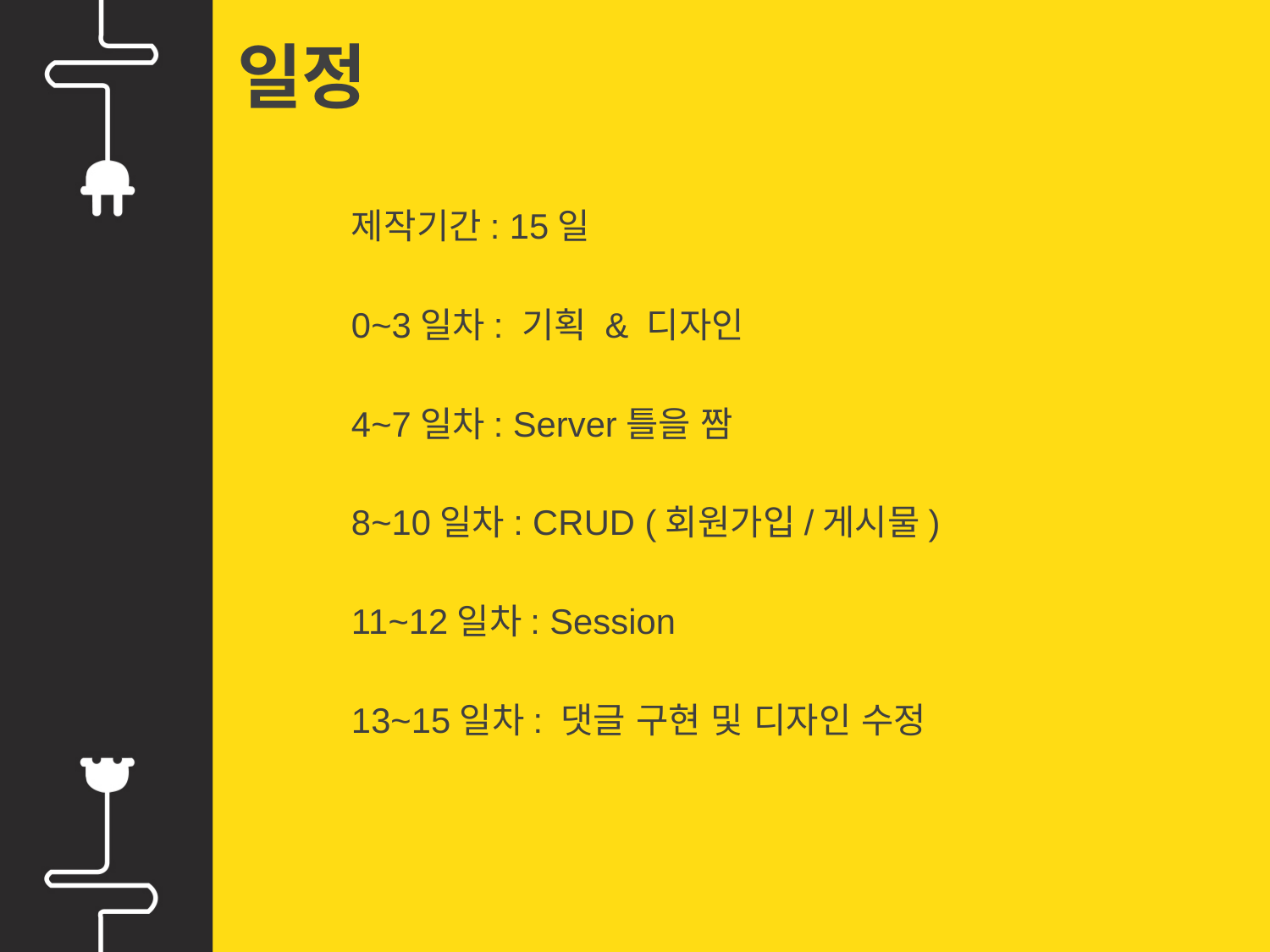

# 일정

제작기간: 15일

0~3일차: 기획 & 디자인

4~7일차: Server틀을 짬

8~10일차: CRUD (회원가입/게시물)

11~12일차: Session

13~15일차: 댓글 구현 및 디자인 수정